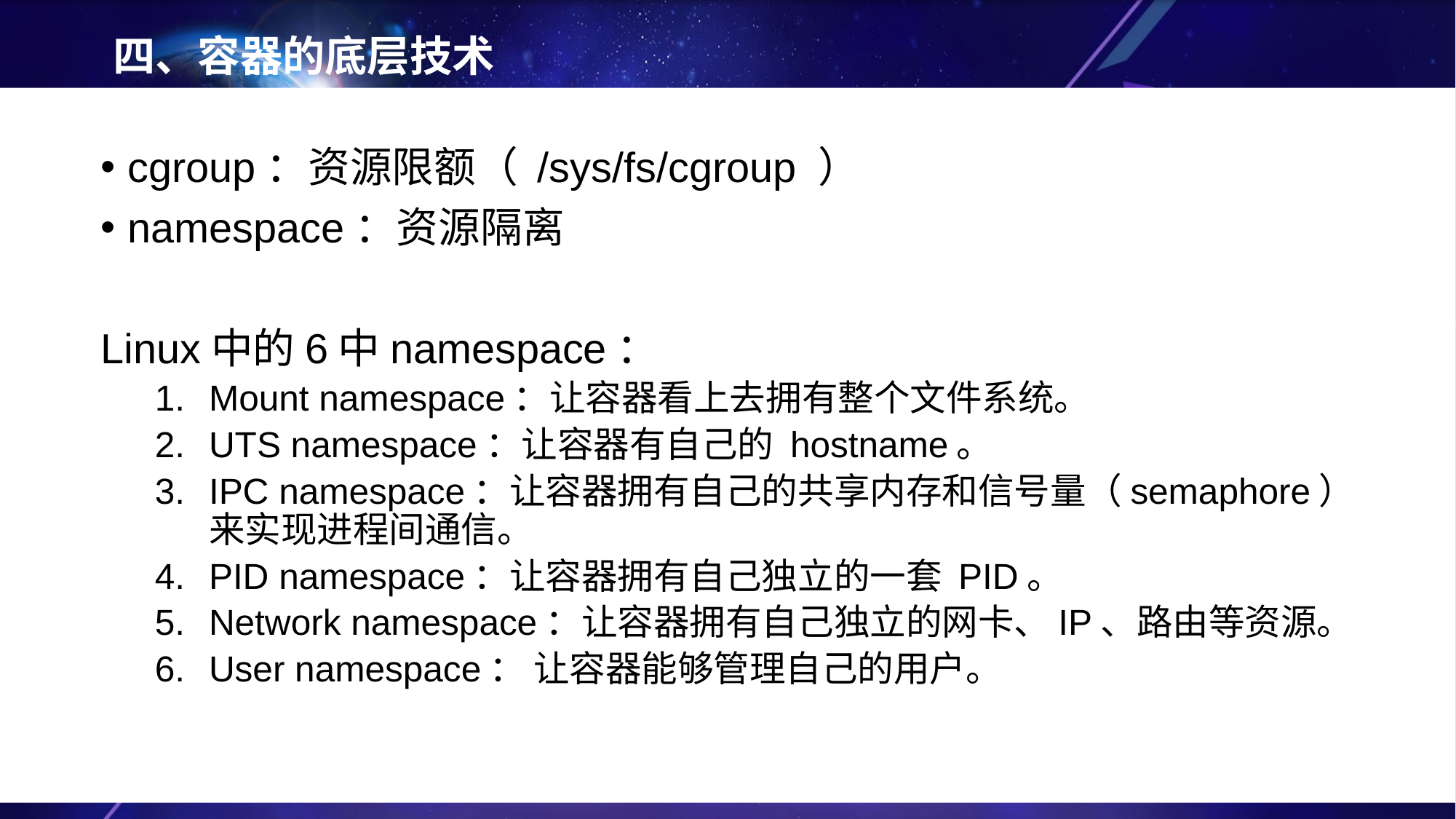

# 四、容器的底层技术
cgroup：资源限额（ /sys/fs/cgroup ）
namespace：资源隔离

Linux中的6中namespace：
Mount namespace：让容器看上去拥有整个文件系统。
UTS namespace：让容器有自己的 hostname。
IPC namespace：让容器拥有自己的共享内存和信号量（semaphore）来实现进程间通信。
PID namespace：让容器拥有自己独立的一套 PID。
Network namespace：让容器拥有自己独立的网卡、IP、路由等资源。
User namespace： 让容器能够管理自己的用户。